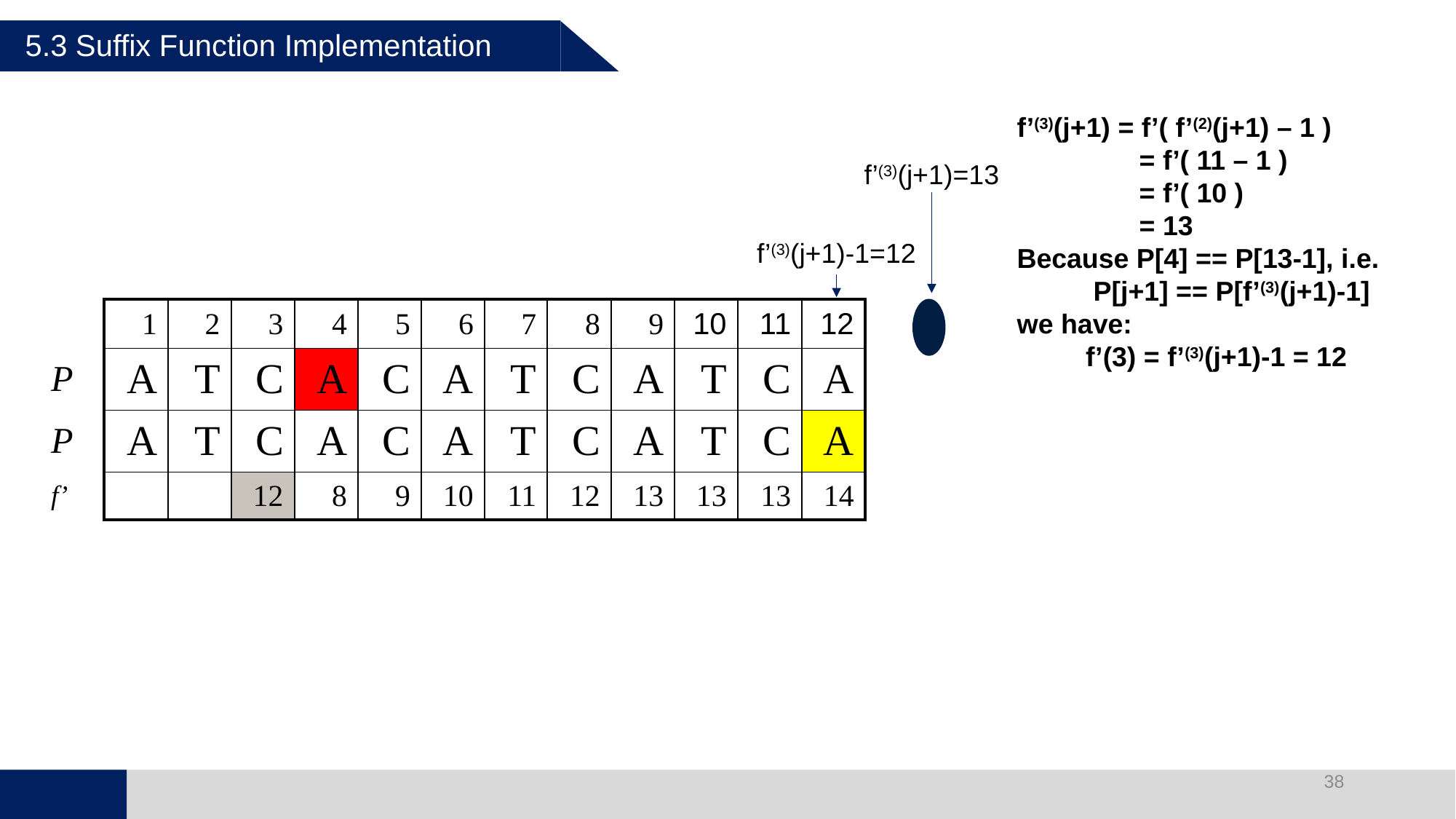

5.3 Suffix Function Implementation
f’(3)(j+1) = f’( f’(2)(j+1) – 1 )
                = f’( 11 – 1 )
                = f’( 10 )
                = 13
Because P[4] == P[13-1], i.e.
          P[j+1] == P[f’(3)(j+1)-1]
we have:
         f’(3) = f’(3)(j+1)-1 = 12
f’(3)(j+1)=13
输入您的文字
f’(3)(j+1)-1=12

|  | 1 | 2 | 3 | 4 | 5 | 6 | 7 | 8 | 9 | 10 | 11 | 12 |
| --- | --- | --- | --- | --- | --- | --- | --- | --- | --- | --- | --- | --- |
| P | A | T | C | A | C | A | T | C | A | T | C | A |
| P | A | T | C | A | C | A | T | C | A | T | C | A |
| f’ |  |  | 12 | 8 | 9 | 10 | 11 | 12 | 13 | 13 | 13 | 14 |
输入您的文字
38